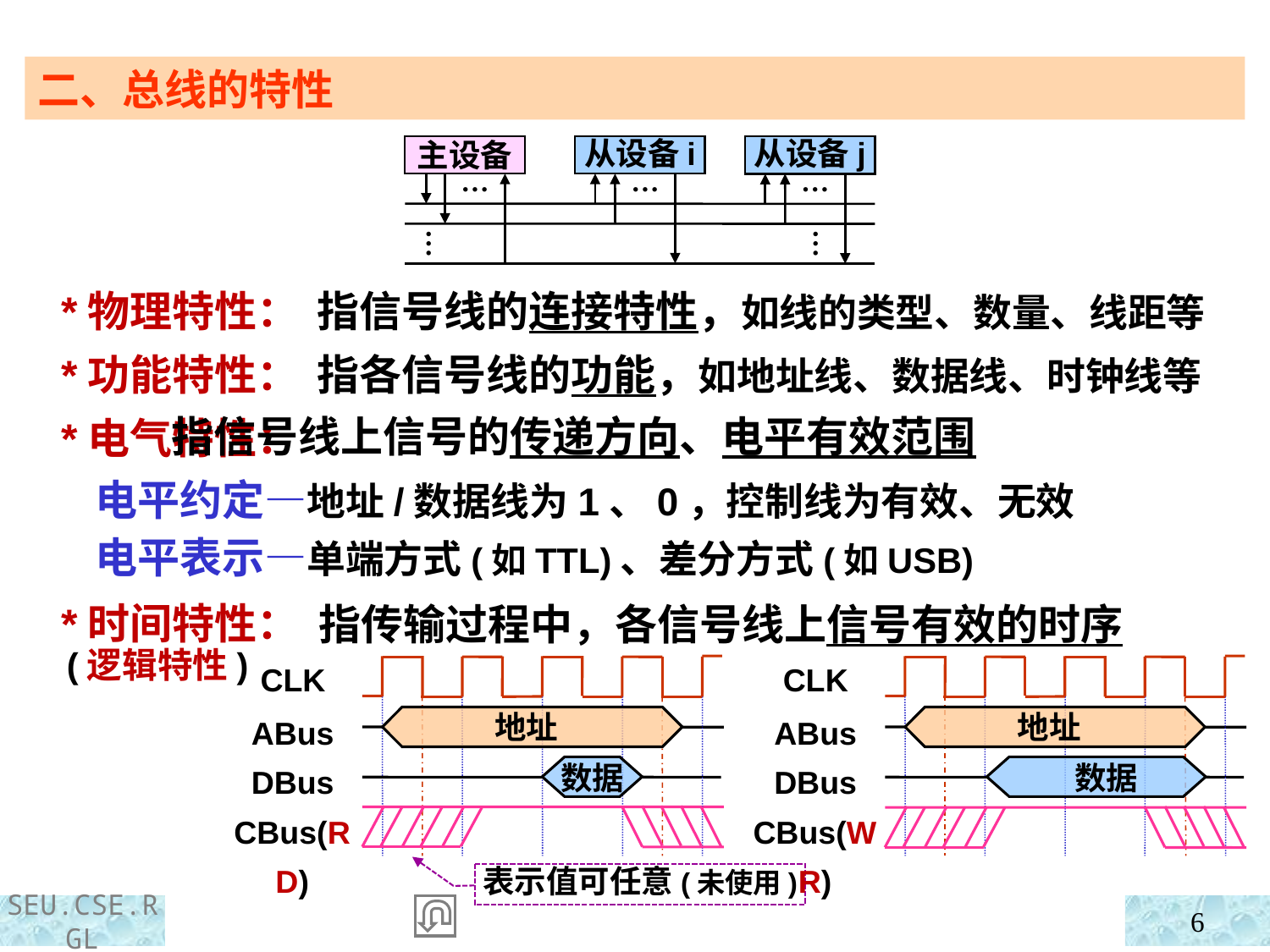

二、总线的特性
主设备
从设备i
从设备j
…
…
…
…
…
  *物理特性：
  *功能特性：
  *电气特性：

  *时间特性：
   (逻辑特性)
指信号线的连接特性，如线的类型、数量、线距等
指各信号线的功能，如地址线、数据线、时钟线等
             指信号线上信号的传递方向、电平有效范围
     电平约定—地址/数据线为1、0，控制线为有效、无效
     电平表示—单端方式(如TTL)、差分方式(如USB)
指传输过程中，各信号线上信号有效的时序

    CLK
   ABus
   DBus
CBus(RD)
    CLK
   ABus
   DBus
CBus(WR)

地址
地址

数据
数据

表示值可任意(未使用)

6